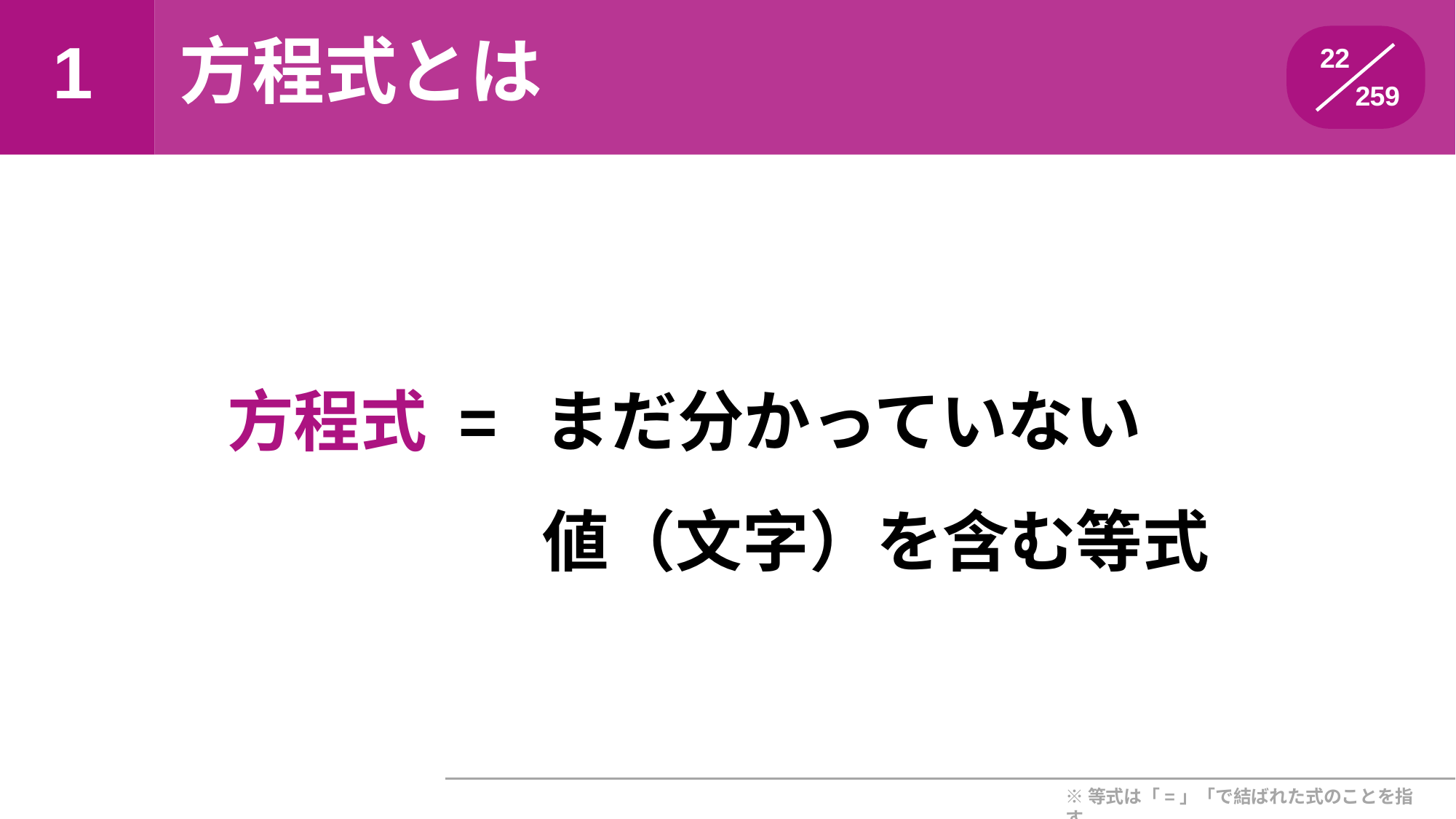

方程式とは
# 1
22
259
方程式 =	まだ分かっていない
値（文字）を含む等式

※等式は「=」「で結ばれた式のことを指す。